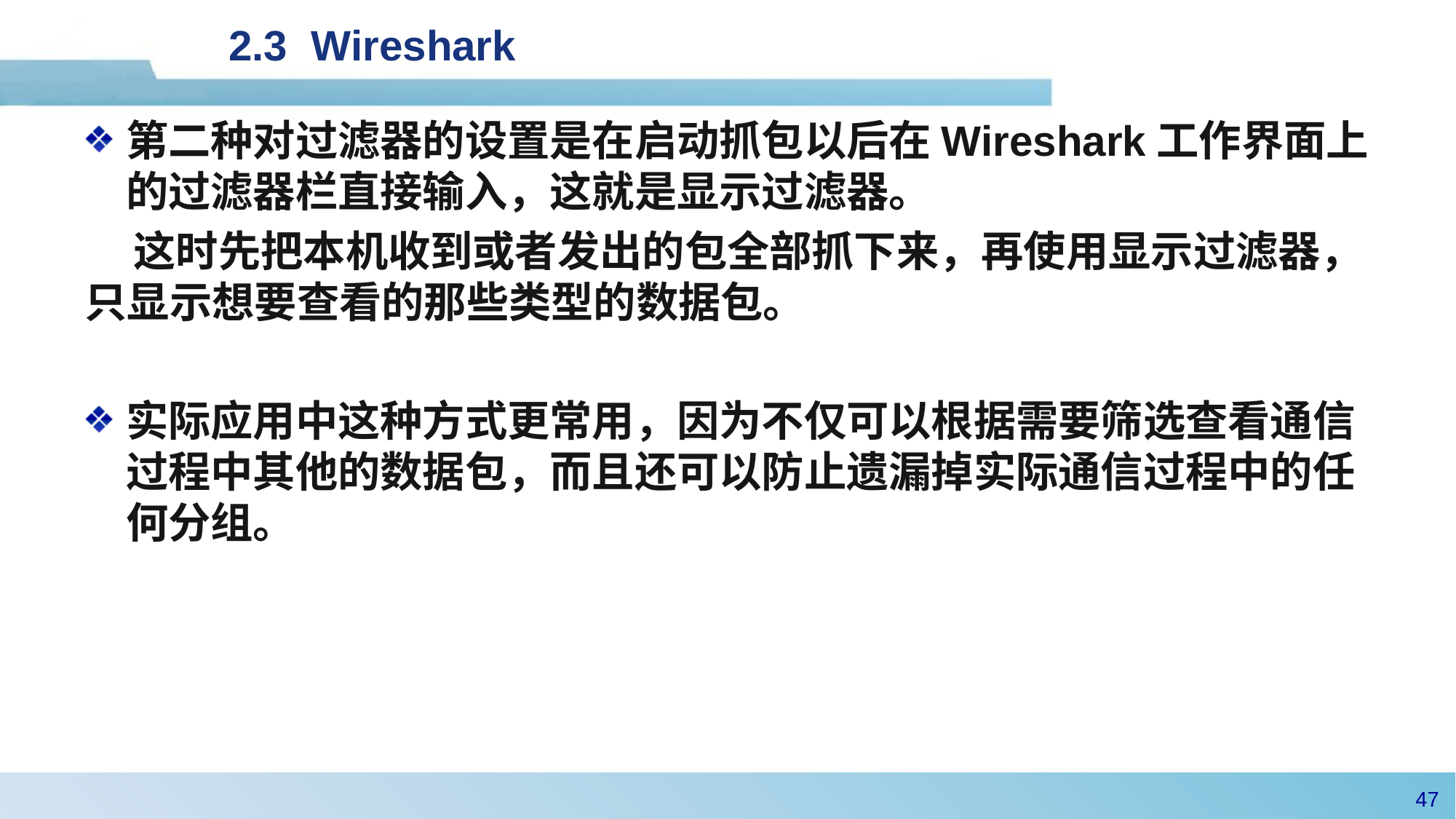

2.3  Wireshark
第二种对过滤器的设置是在启动抓包以后在Wireshark工作界面上的过滤器栏直接输入，这就是显示过滤器。
    这时先把本机收到或者发出的包全部抓下来，再使用显示过滤器，只显示想要查看的那些类型的数据包。

实际应用中这种方式更常用，因为不仅可以根据需要筛选查看通信过程中其他的数据包，而且还可以防止遗漏掉实际通信过程中的任何分组。

47